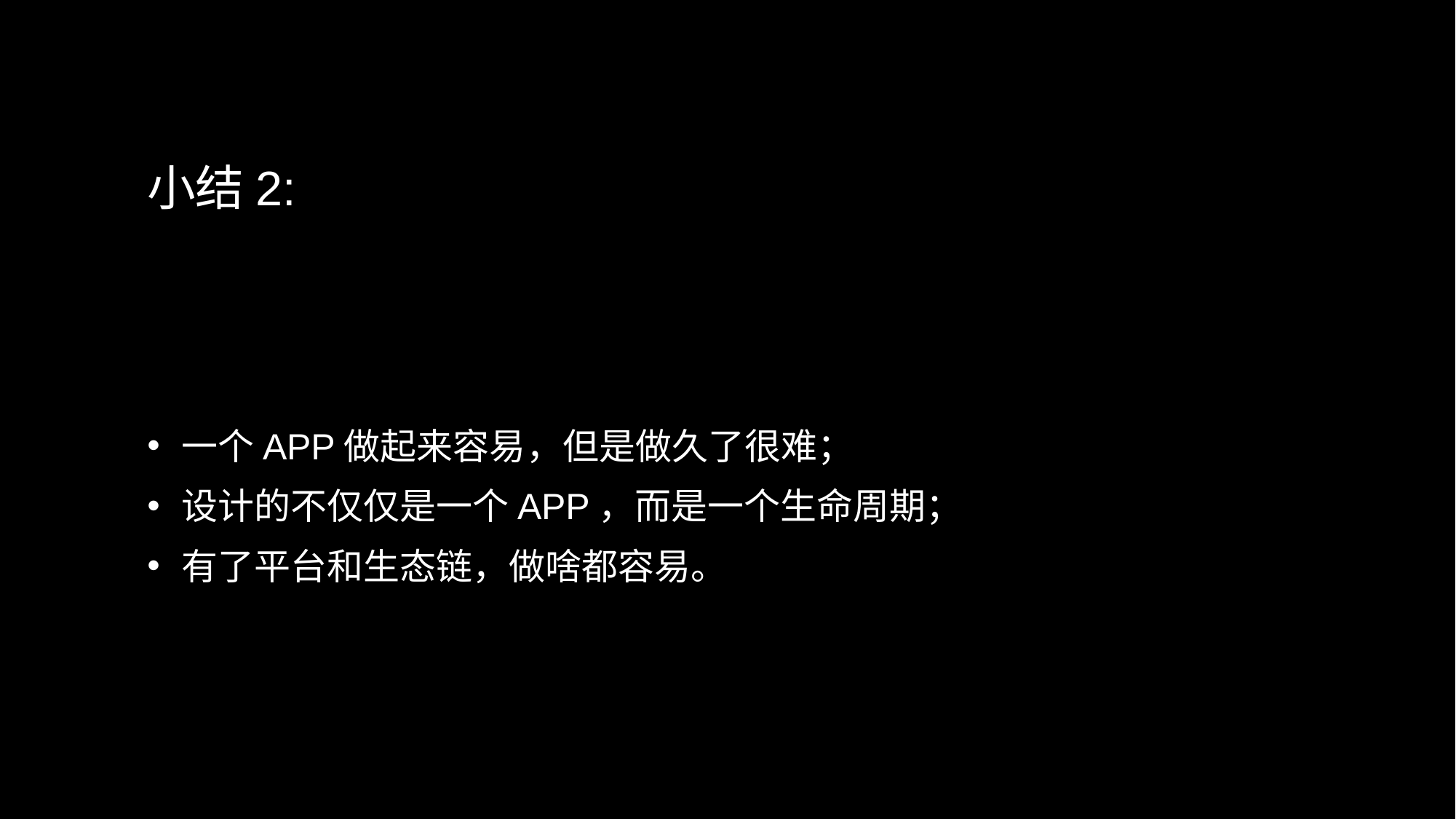

# 小结2:
一个APP做起来容易，但是做久了很难；
设计的不仅仅是一个app，而是一个生命周期；
有了平台和生态链，做啥都容易。